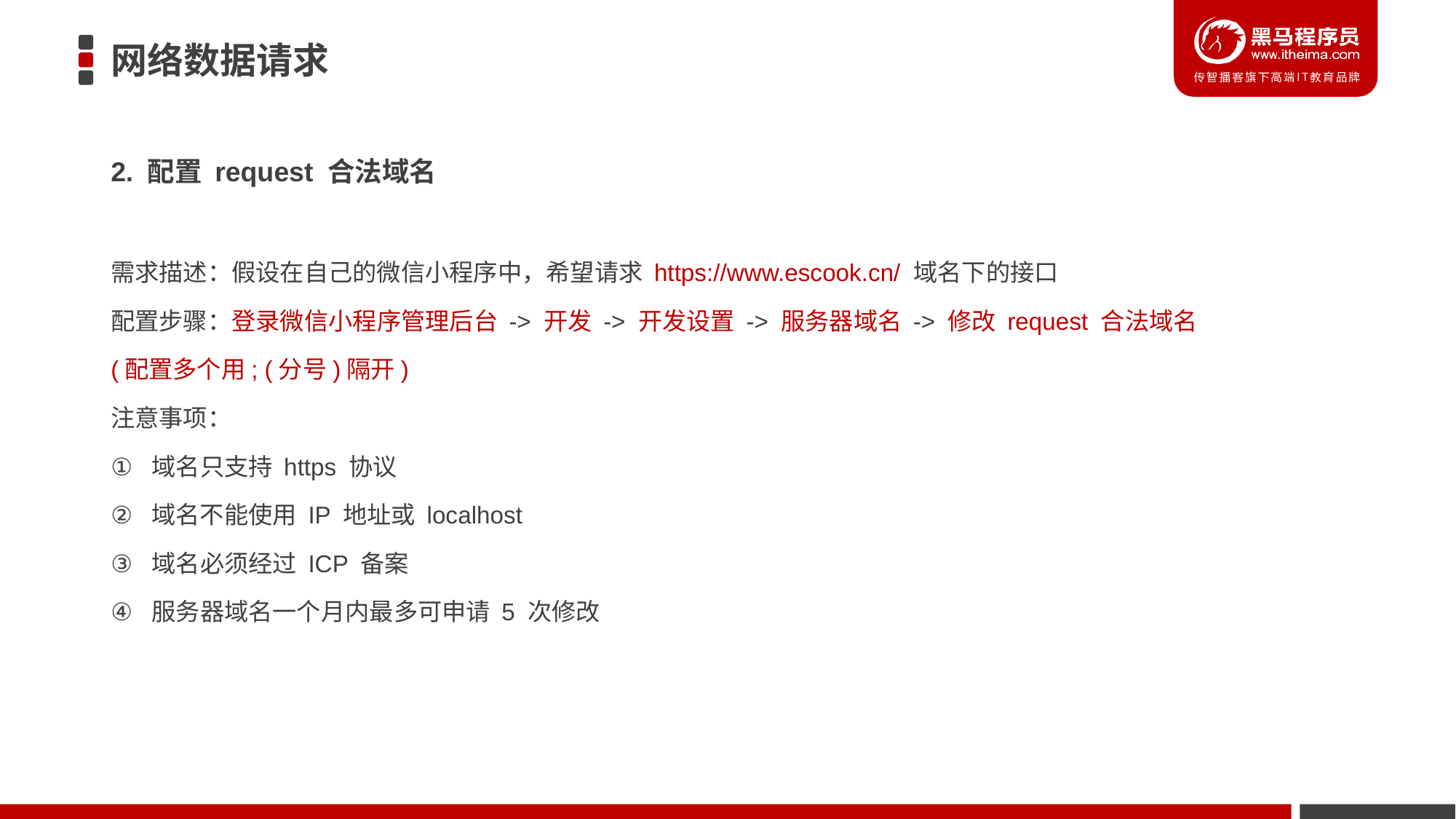

# 网络数据请求
2. 配置 request 合法域名
需求描述：假设在自己的微信小程序中，希望请求 https://www.escook.cn/ 域名下的接口
配置步骤：登录微信小程序管理后台 -> 开发 -> 开发设置 -> 服务器域名 -> 修改 request 合法域名
(配置多个用; (分号)隔开)
注意事项：
域名只支持 https 协议
域名不能使用 IP 地址或 localhost
域名必须经过 ICP 备案
服务器域名一个月内最多可申请 5 次修改